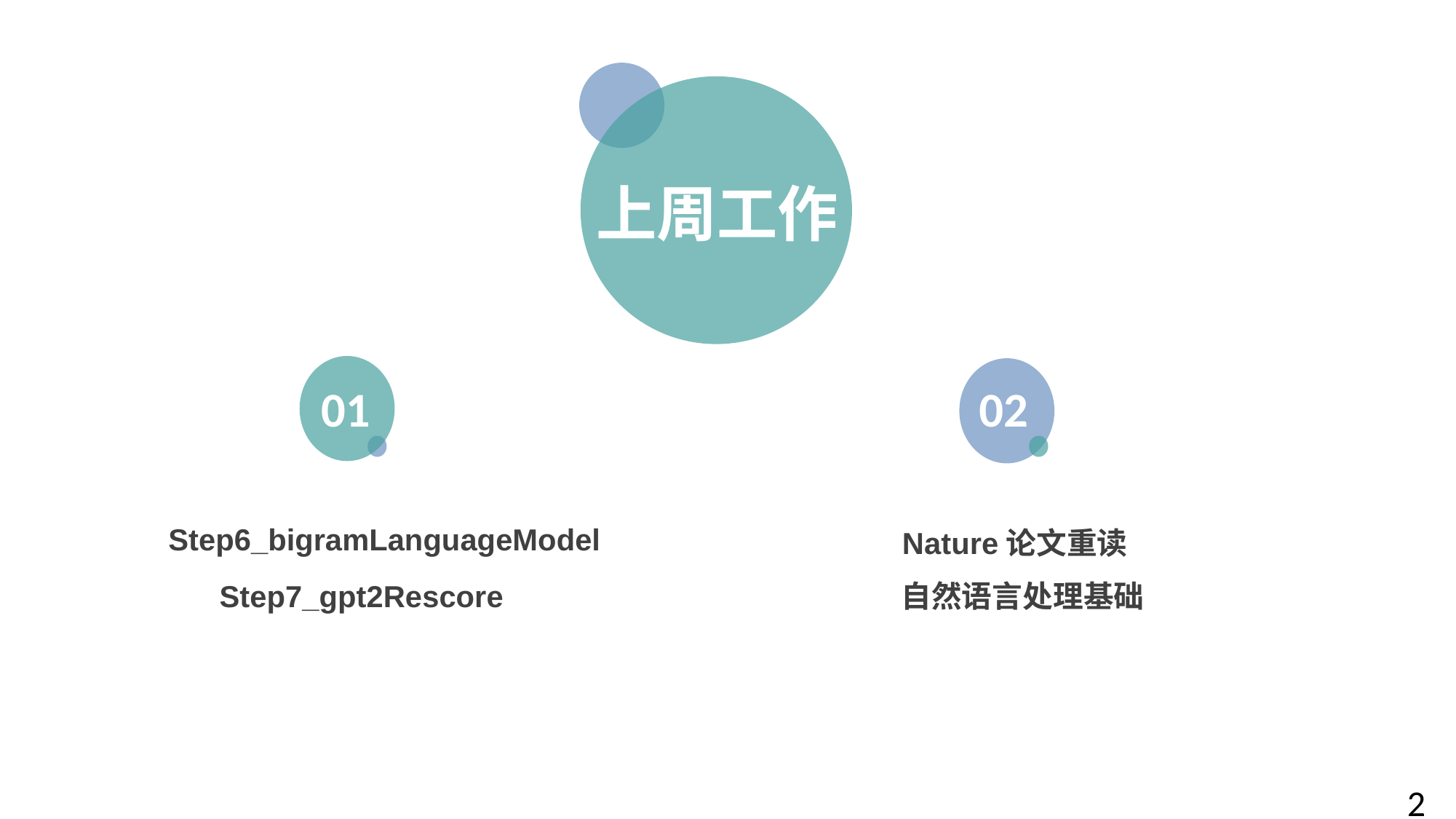

上周工作

01
02

Step6_bigramLanguageModel
Nature论文重读
Step7_gpt2Rescore
自然语言处理基础